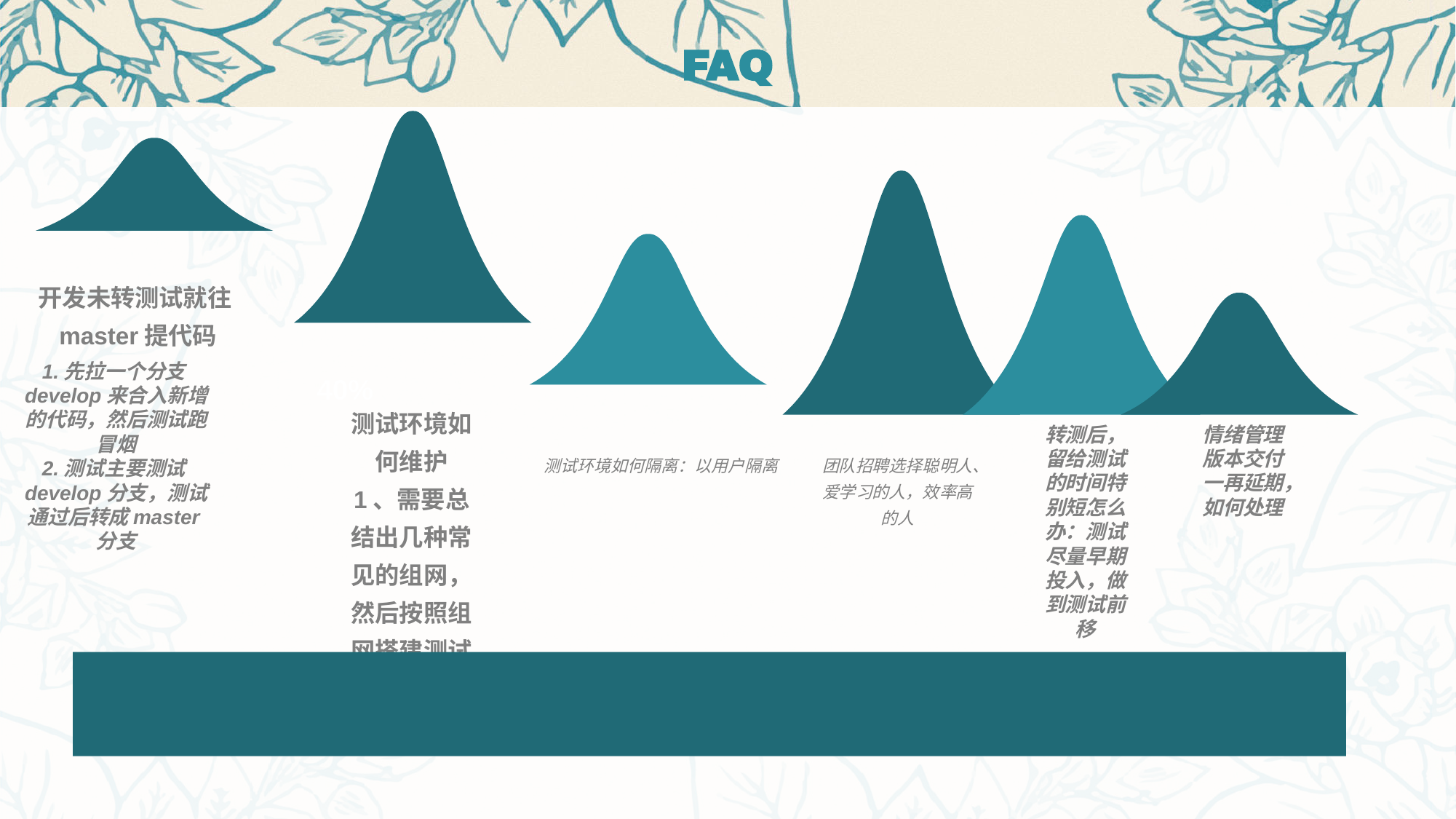

# FAQ

开发未转测试就往master提代码

1.先拉一个分支develop来合入新增的代码，然后测试跑冒烟
2.测试主要测试develop分支，测试通过后转成master分支
40%
测试环境如何维护
1、需要总结出几种常见的组网，然后按照组网搭建测试环境

转测后，留给测试的时间特别短怎么办：测试尽量早期投入，做到测试前移
情绪管理
版本交付一再延期，如何处理
团队招聘选择聪明人、爱学习的人，效率高的人
测试环境如何隔离：以用户隔离